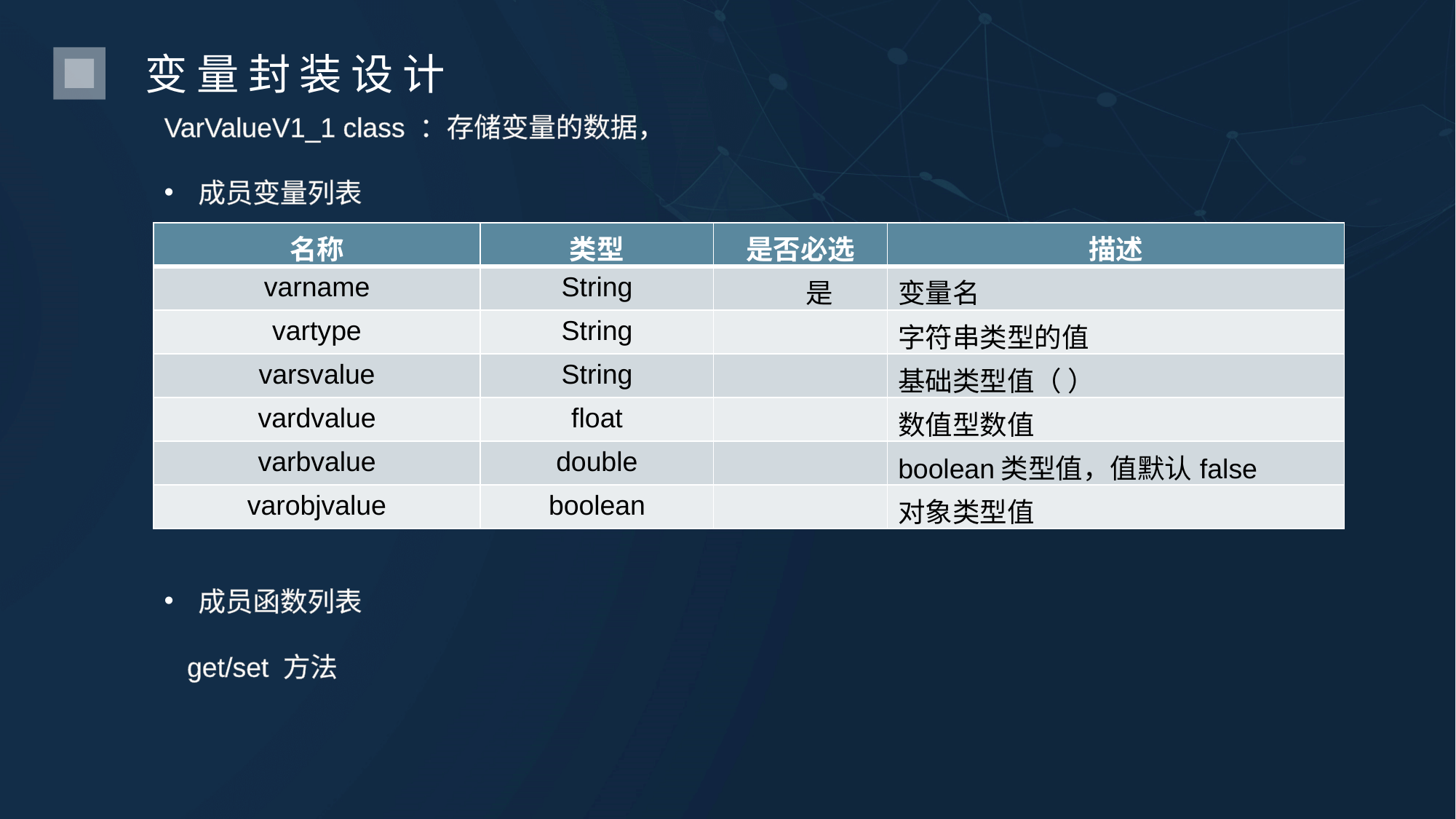

变量封装设计

VarValueV1_1 class ：存储变量的数据，

成员变量列表
| 名称 | 类型 | 是否必选 | 描述 |
| --- | --- | --- | --- |
| varname | String | 是 | 变量名 |
| vartype | String |  | 字符串类型的值 |
| varsvalue | String |  | 基础类型值（ ） |
| vardvalue | float |  | 数值型数值 |
| varbvalue | double |  | boolean类型值，值默认false |
| varobjvalue | boolean |  | 对象类型值 |
成员函数列表

   get/set 方法